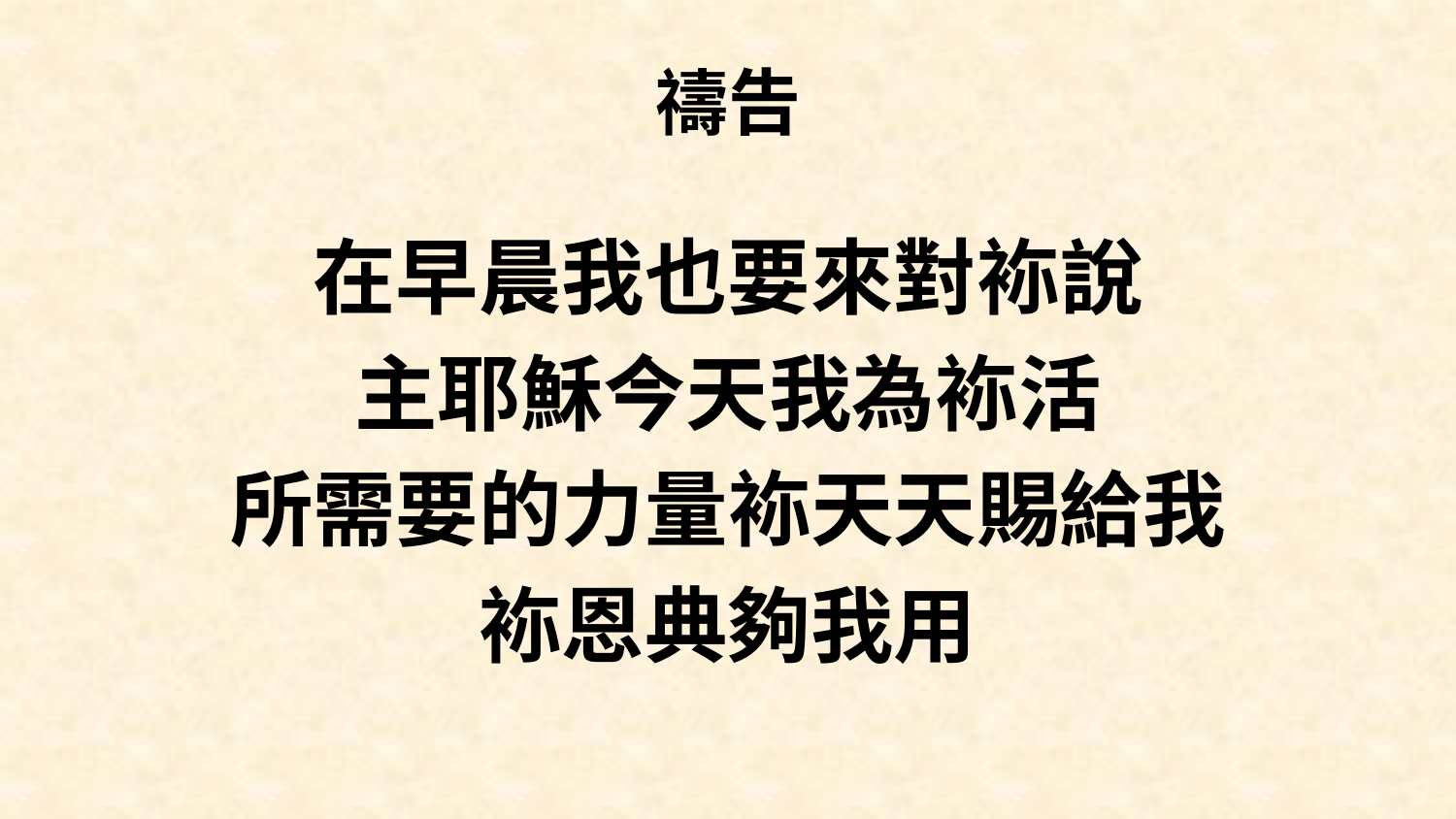

# 禱告
在早晨我也要來對袮說
主耶穌今天我為袮活
所需要的力量袮天天賜給我
袮恩典夠我用